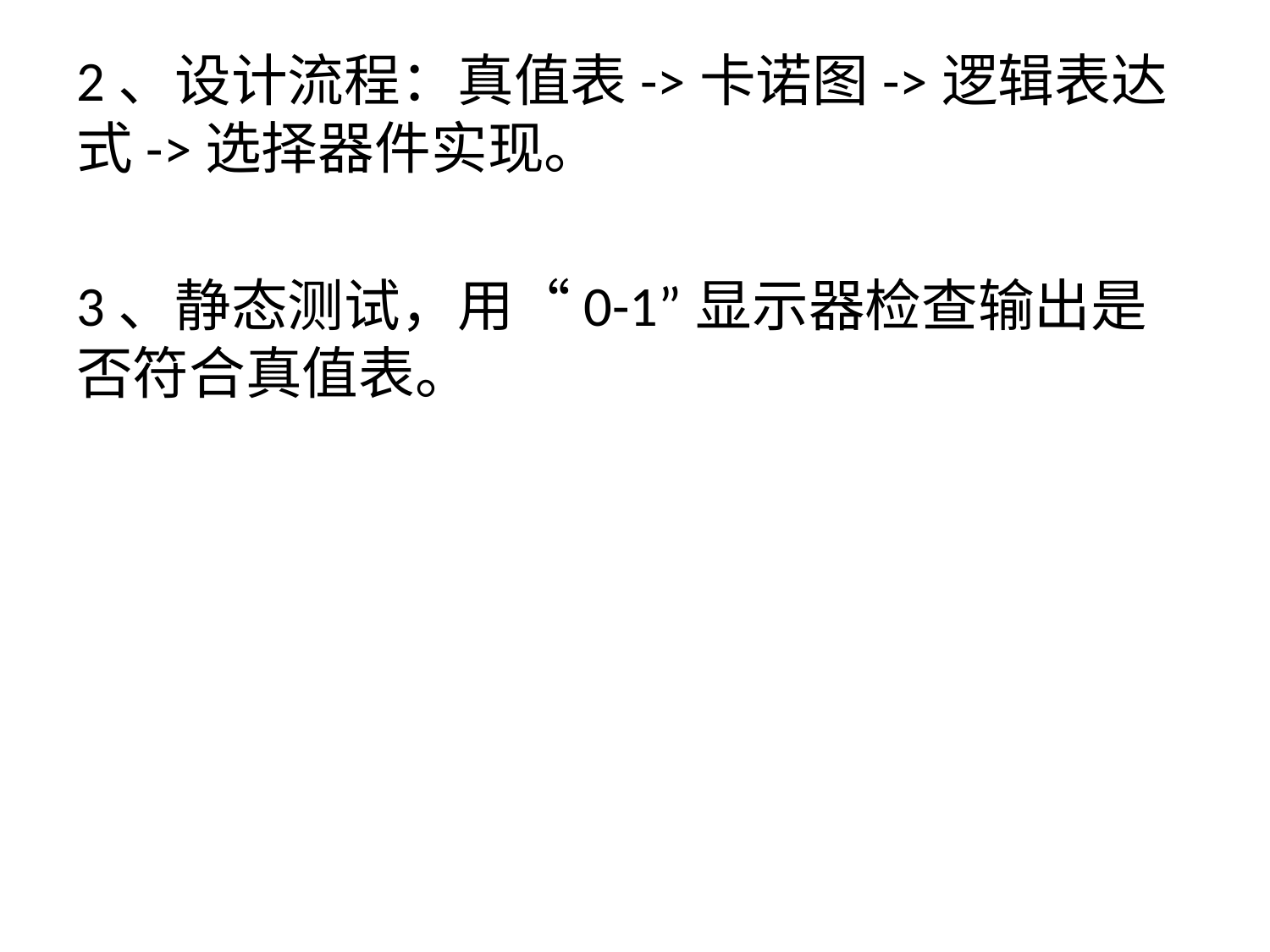

# 2、设计流程：真值表->卡诺图->逻辑表达式->选择器件实现。

3、静态测试，用“0-1”显示器检查输出是否符合真值表。